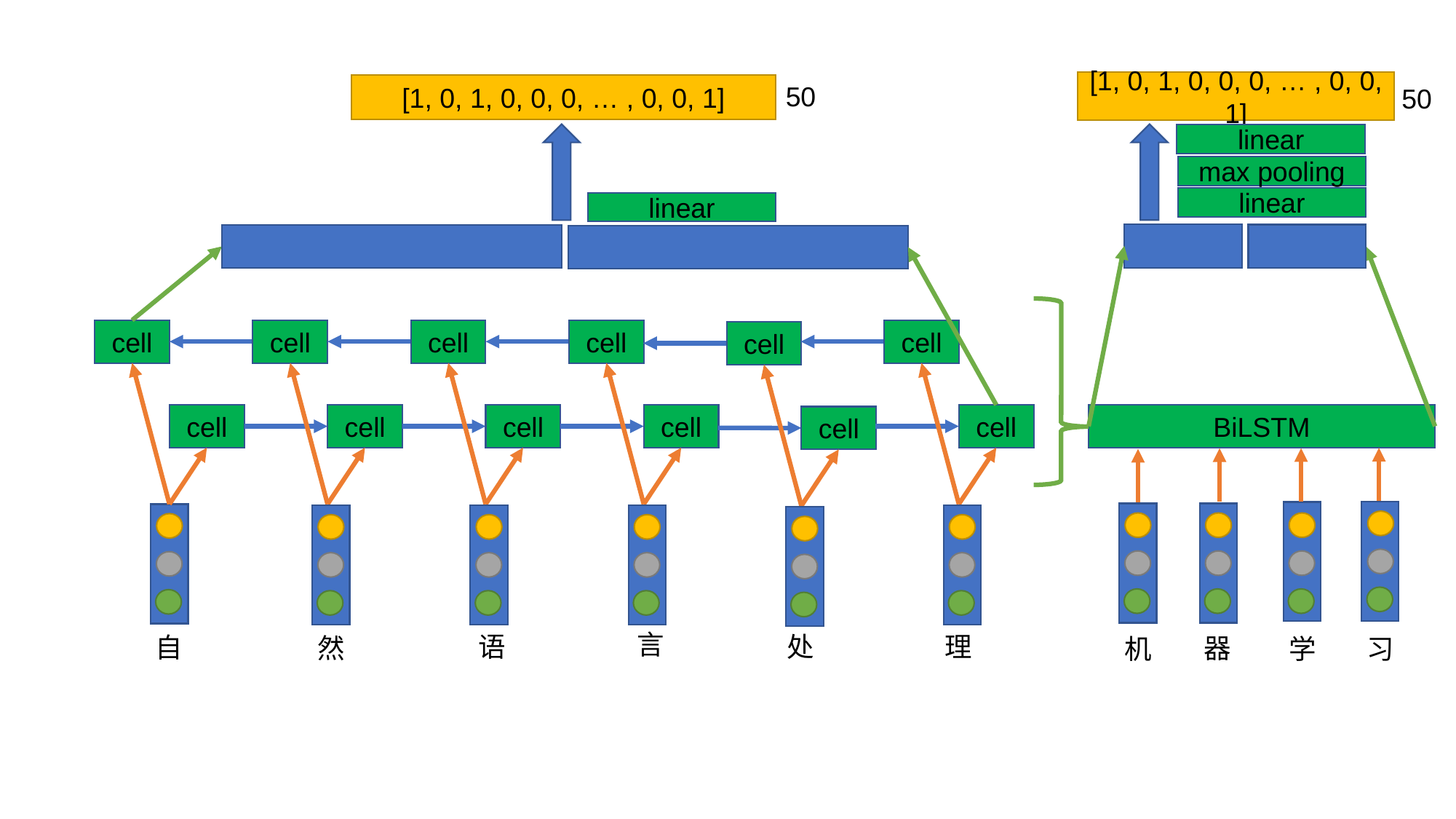

[1, 0, 1, 0, 0, 0, … , 0, 0, 1]
50
[1, 0, 1, 0, 0, 0, … , 0, 0, 1]
50

linear
max pooling
linear
linear

cell
cell
cell
cell
cell
cell
cell
cell
cell
cell
cell
BiLSTM
cell

言
处
理
语
自
器
然
习
机
学